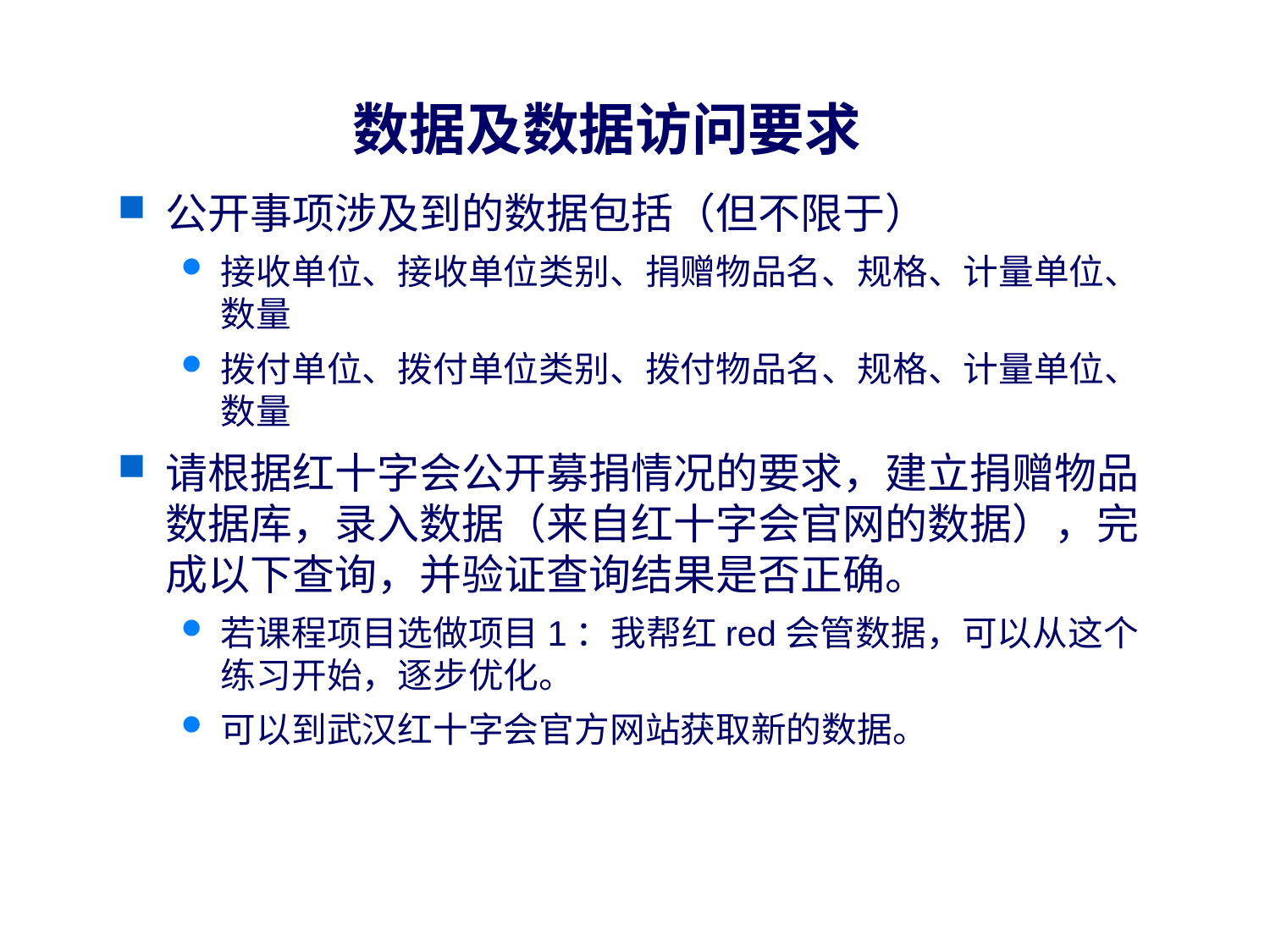

# 数据及数据访问要求
公开事项涉及到的数据包括（但不限于）
接收单位、接收单位类别、捐赠物品名、规格、计量单位、数量
拨付单位、拨付单位类别、拨付物品名、规格、计量单位、数量
请根据红十字会公开募捐情况的要求，建立捐赠物品数据库，录入数据（来自红十字会官网的数据），完成以下查询，并验证查询结果是否正确。
若课程项目选做项目1：我帮红red会管数据，可以从这个练习开始，逐步优化。
可以到武汉红十字会官方网站获取新的数据。